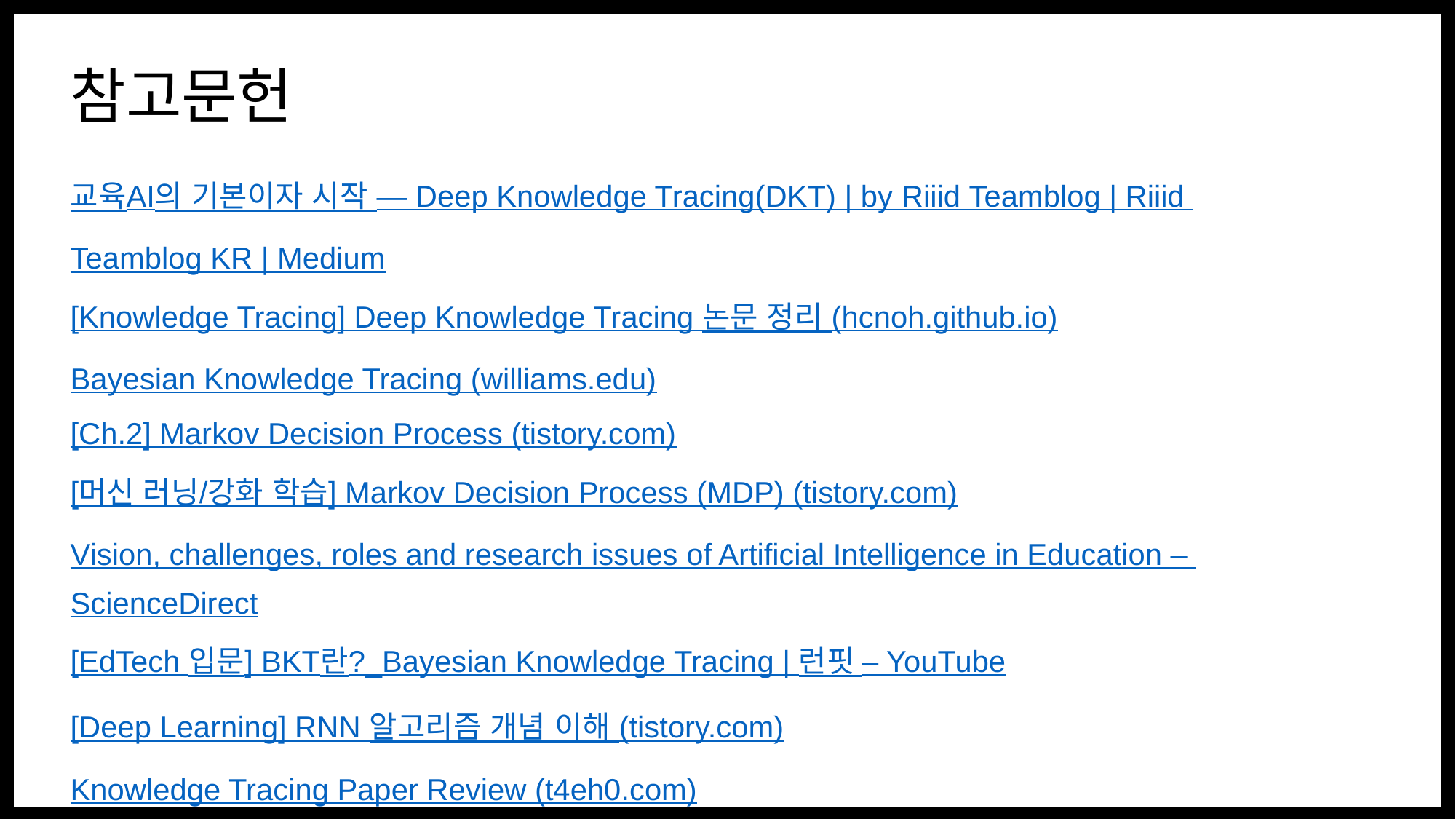

참고문헌
교육AI의 기본이자 시작 — Deep Knowledge Tracing(DKT) | by Riiid Teamblog | Riiid Teamblog KR | Medium
[Knowledge Tracing] Deep Knowledge Tracing 논문 정리 (hcnoh.github.io)
Bayesian Knowledge Tracing (williams.edu)
[Ch.2] Markov Decision Process (tistory.com)
[머신 러닝/강화 학습] Markov Decision Process (MDP) (tistory.com)
Vision, challenges, roles and research issues of Artificial Intelligence in Education – ScienceDirect
[EdTech 입문] BKT란?_Bayesian Knowledge Tracing | 런핏 – YouTube
[Deep Learning] RNN 알고리즘 개념 이해 (tistory.com)
Knowledge Tracing Paper Review (t4eh0.com)